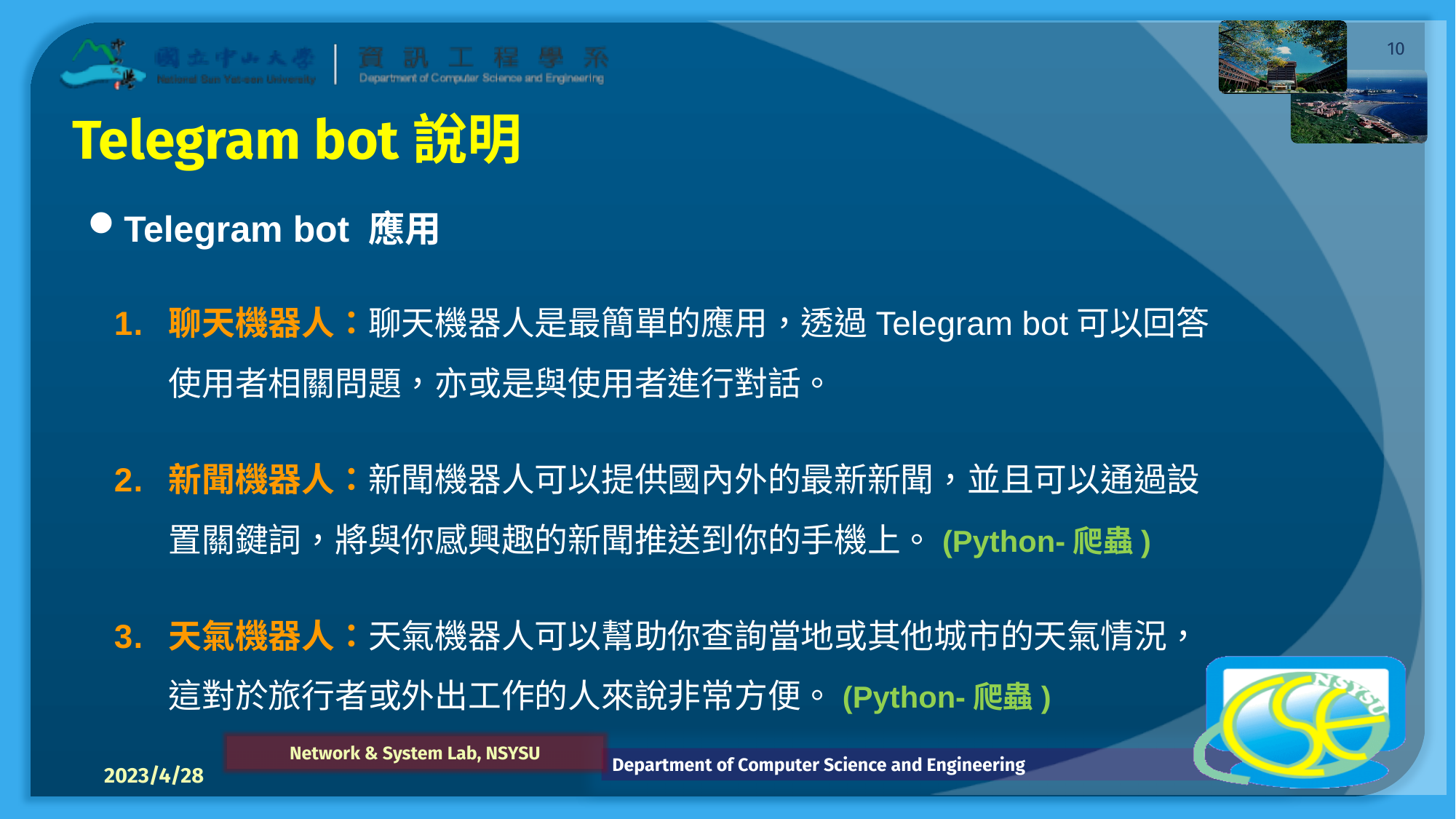

10
# Telegram bot說明
Telegram bot 應用
聊天機器人：聊天機器人是最簡單的應用，透過Telegram bot可以回答使用者相關問題，亦或是與使用者進行對話。
新聞機器人：新聞機器人可以提供國內外的最新新聞，並且可以通過設置關鍵詞，將與你感興趣的新聞推送到你的手機上。(Python-爬蟲)
天氣機器人：天氣機器人可以幫助你查詢當地或其他城市的天氣情況，這對於旅行者或外出工作的人來說非常方便。(Python-爬蟲)

2023/4/28